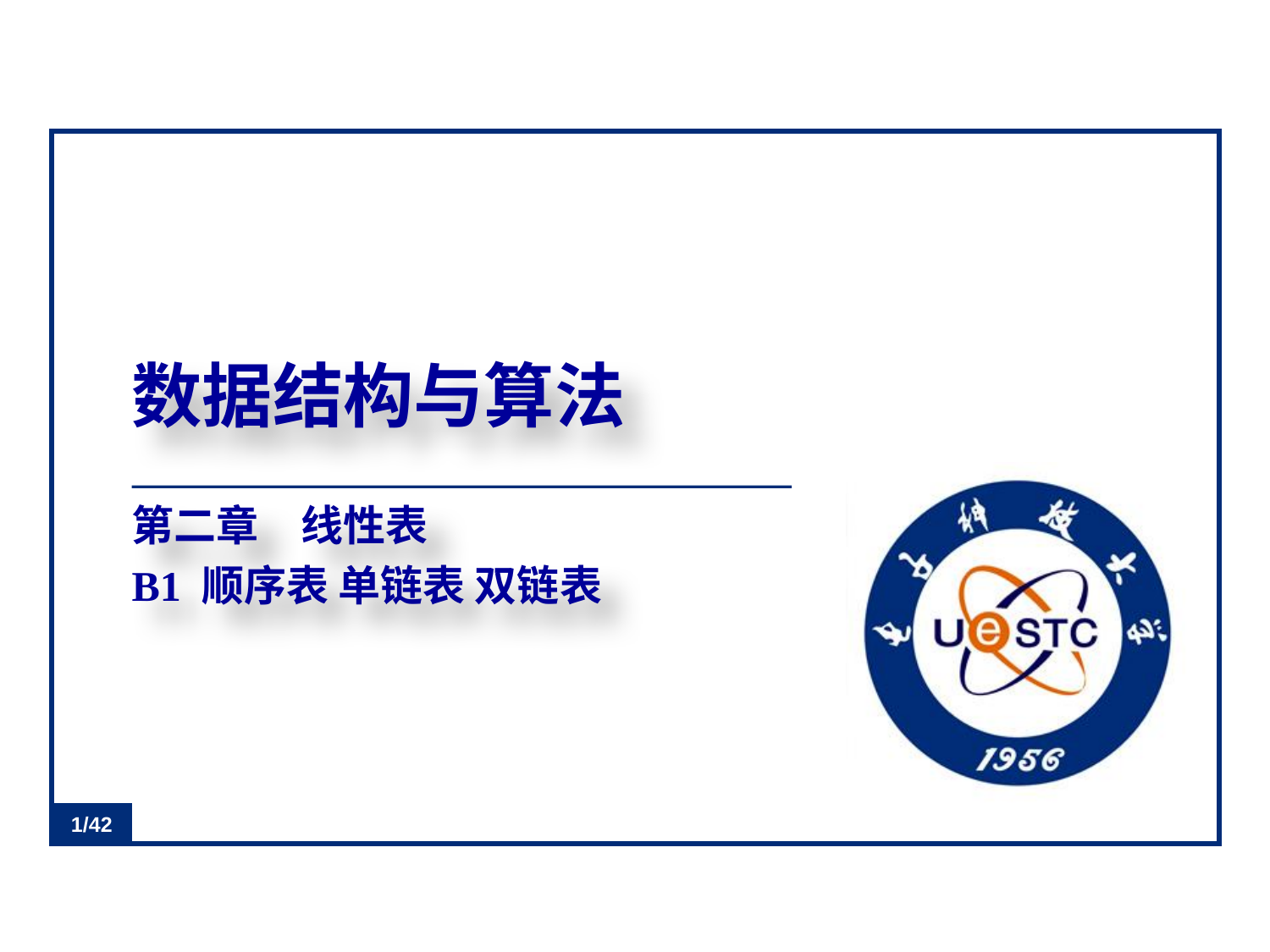

# 数据结构与算法
第二章　线性表
B1 顺序表 单链表 双链表
1/42